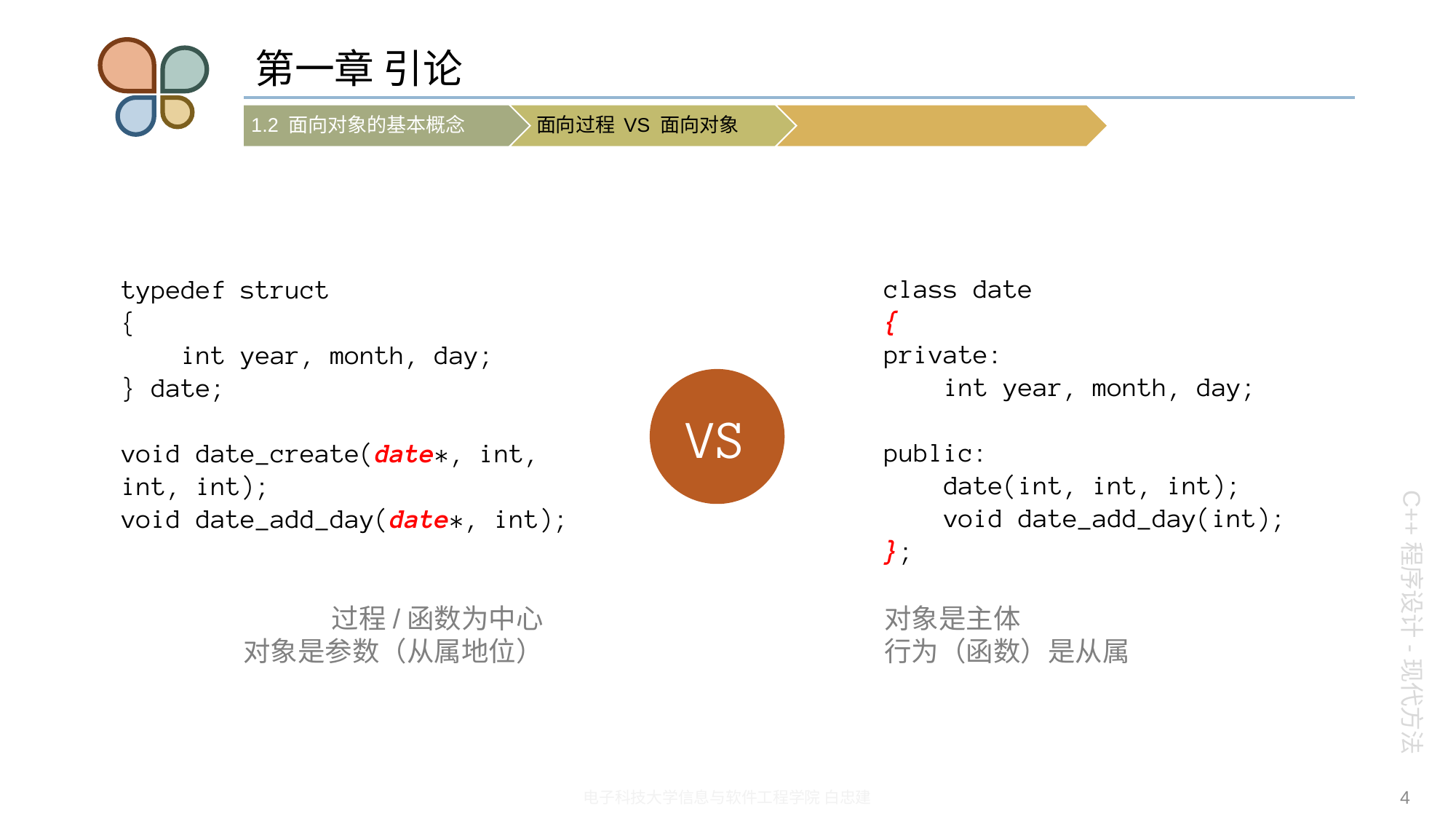

# 第一章 引论
1.2 面向对象的基本概念
面向过程 VS 面向对象

class date
{
private:
    int year, month, day;

public:
    date(int, int, int);
    void date_add_day(int);
};
typedef struct
{
    int year, month, day;
} date;

void date_create(date*, int, int, int);
void date_add_day(date*, int);
VS
过程/函数为中心
对象是参数（从属地位）
对象是主体
行为（函数）是从属
4